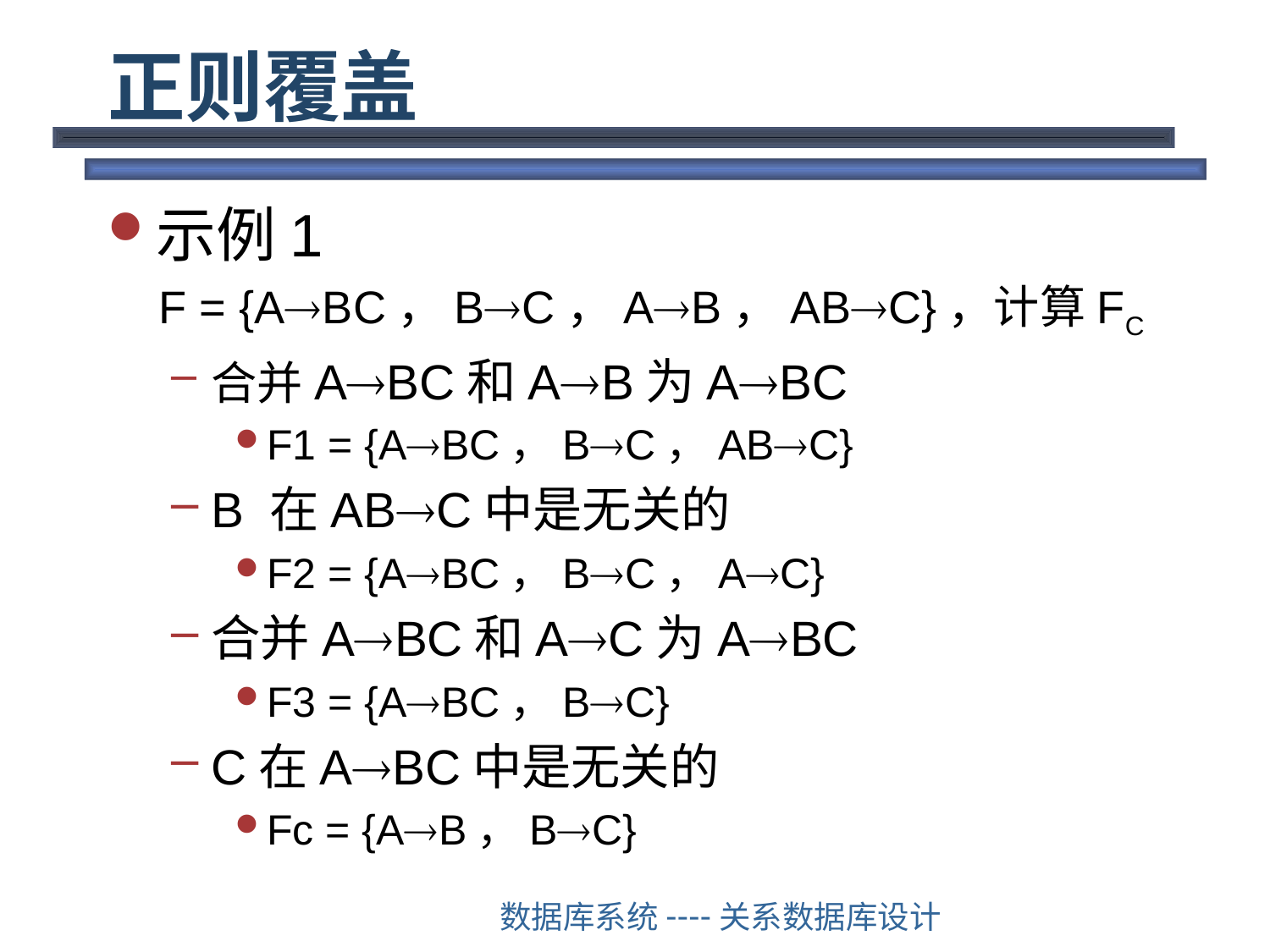

# 正则覆盖
示例1
    F = {A→BC，B→C，A→B，AB→C}，计算FC
合并A→BC和A→B为A→BC
F1 = {A→BC，B→C，AB→C}
B 在AB→C中是无关的
F2 = {A→BC，B→C，A→C}
合并A→BC和A→C为A→BC
F3 = {A→BC，B→C}
C在A→BC中是无关的
Fc = {A→B，B→C}
数据库系统----关系数据库设计